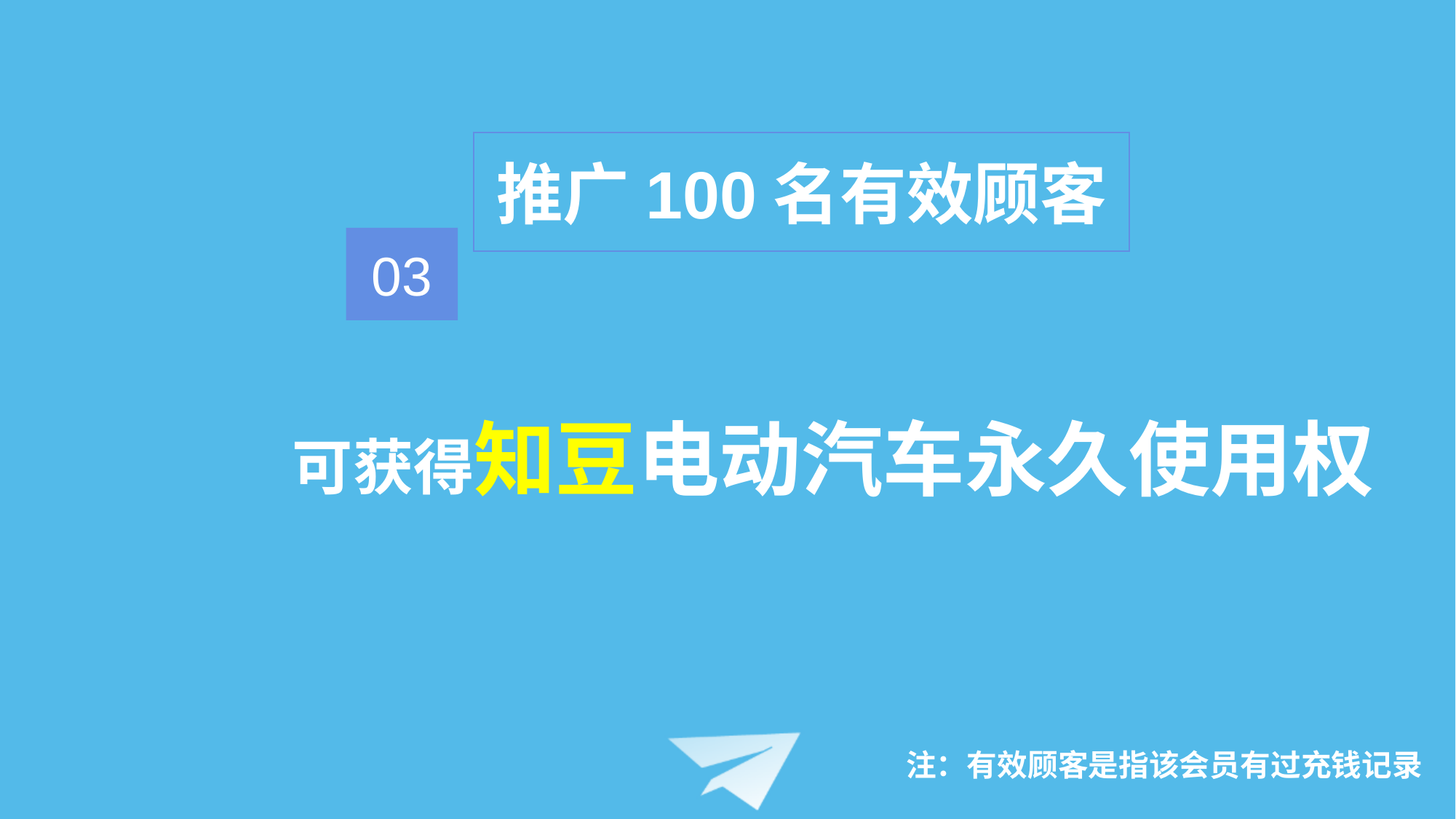

可获得知豆电动汽车永久使用权
推广100名有效顾客
03
注：有效顾客是指该会员有过充钱记录